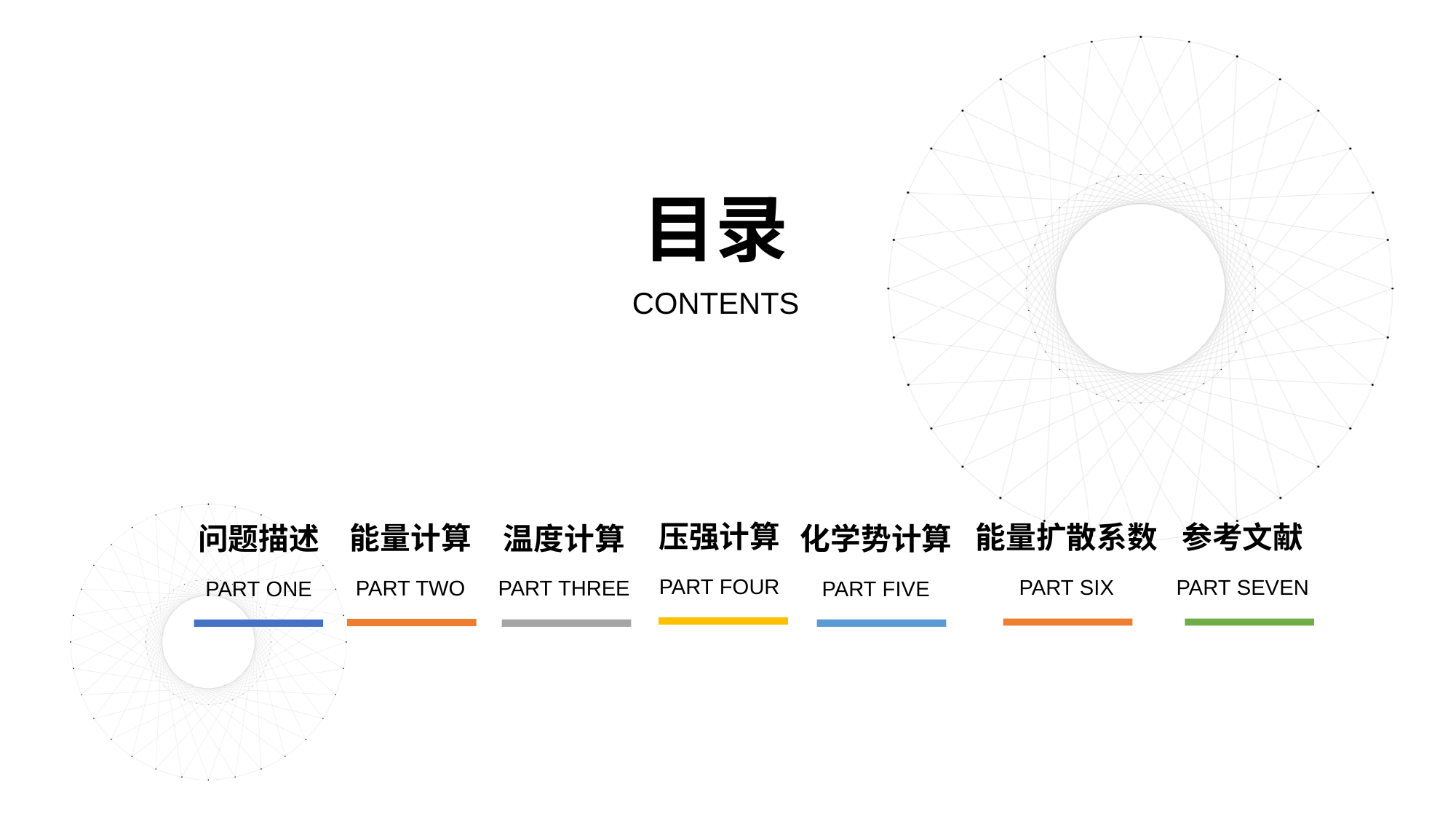

目录
CONTENTS
压强计算
能量扩散系数
参考文献
能量计算
温度计算
化学势计算
问题描述
PART FOUR
PART SIX
PART SEVEN
PART TWO
PART THREE
PART FIVE
PART ONE